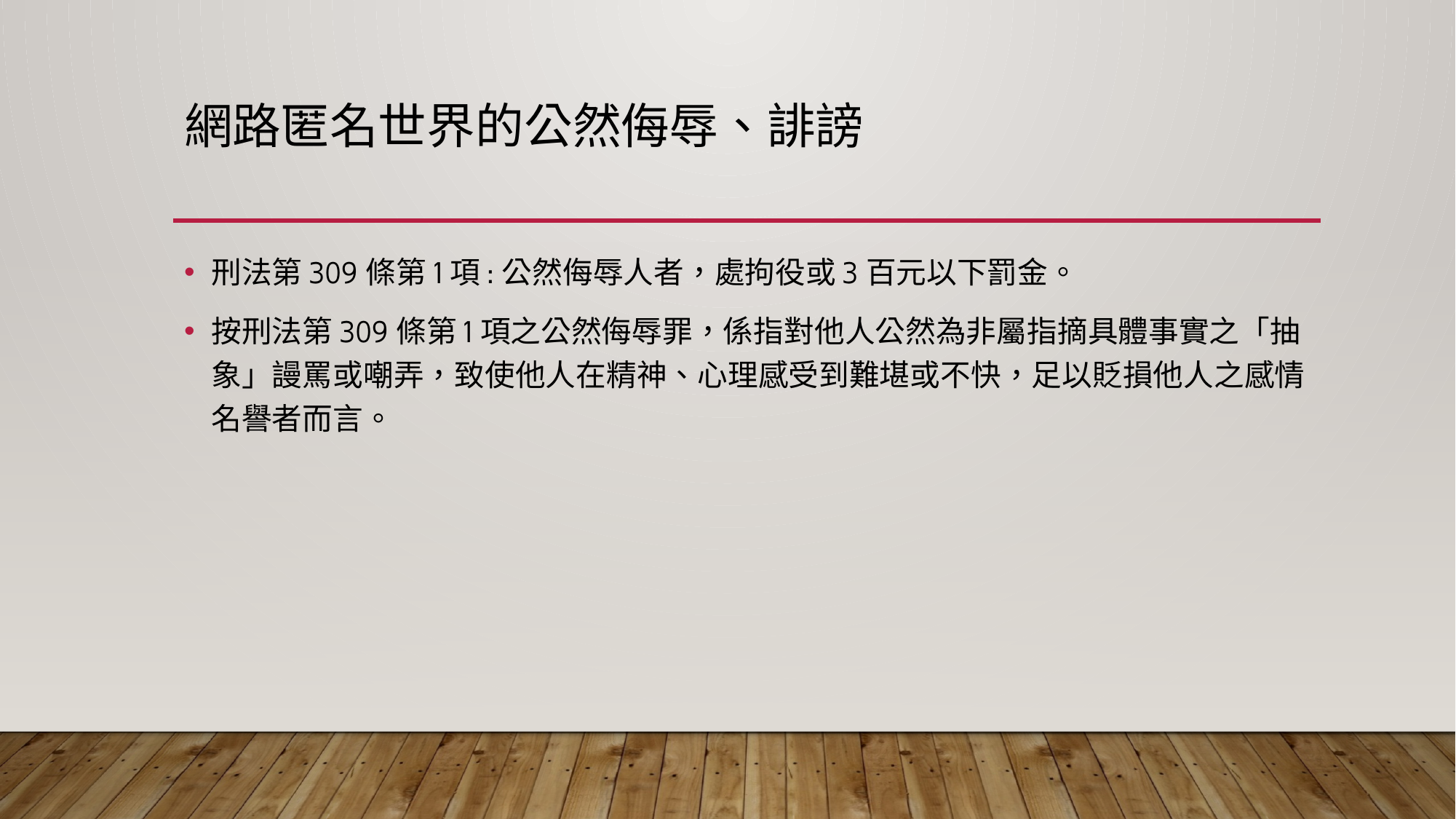

# 網路匿名世界的公然侮辱、誹謗
刑法第309條第1項:公然侮辱人者，處拘役或3百元以下罰金。
按刑法第309條第1項之公然侮辱罪，係指對他人公然為非屬指摘具體事實之「抽象」謾罵或嘲弄，致使他人在精神、心理感受到難堪或不快，足以貶損他人之感情名譽者而言。